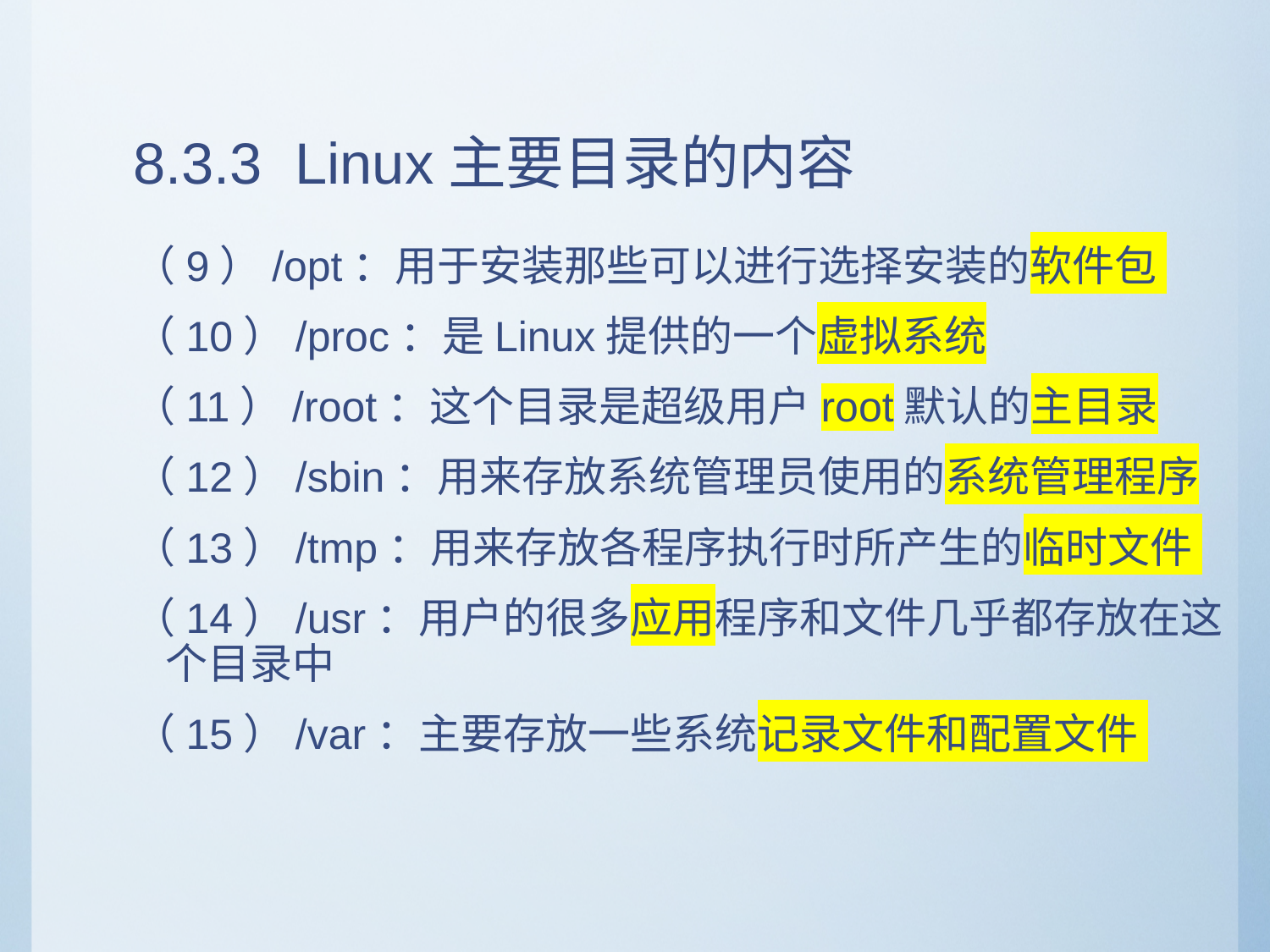

# 8.3.3  Linux主要目录的内容
（9）/opt：用于安装那些可以进行选择安装的软件包
（10）/proc：是Linux提供的一个虚拟系统
（11）/root：这个目录是超级用户root默认的主目录
（12）/sbin：用来存放系统管理员使用的系统管理程序
（13）/tmp：用来存放各程序执行时所产生的临时文件
（14）/usr：用户的很多应用程序和文件几乎都存放在这个目录中
（15）/var：主要存放一些系统记录文件和配置文件